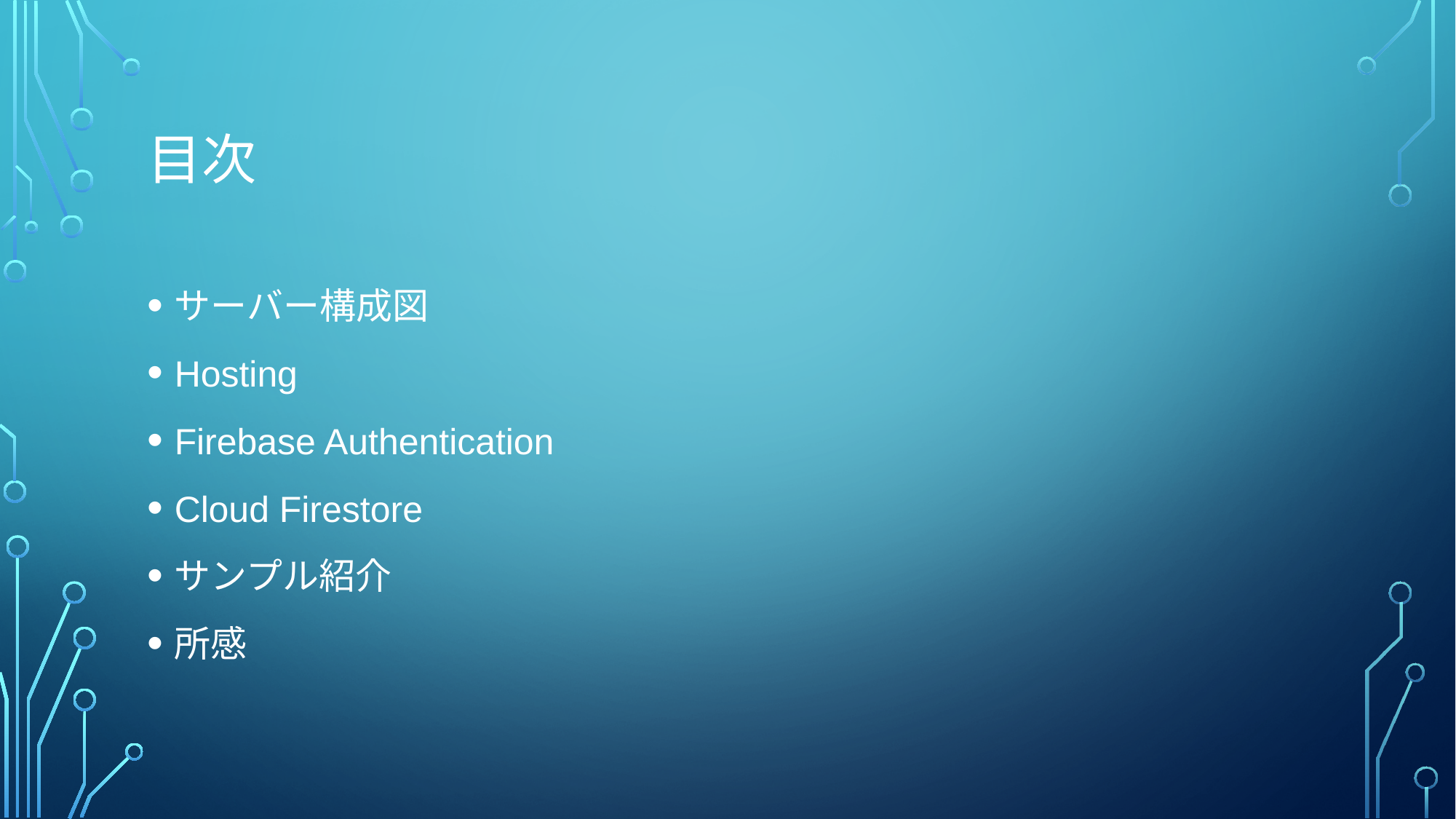

# 目次
サーバー構成図
Hosting
Firebase Authentication
Cloud Firestore
サンプル紹介
所感